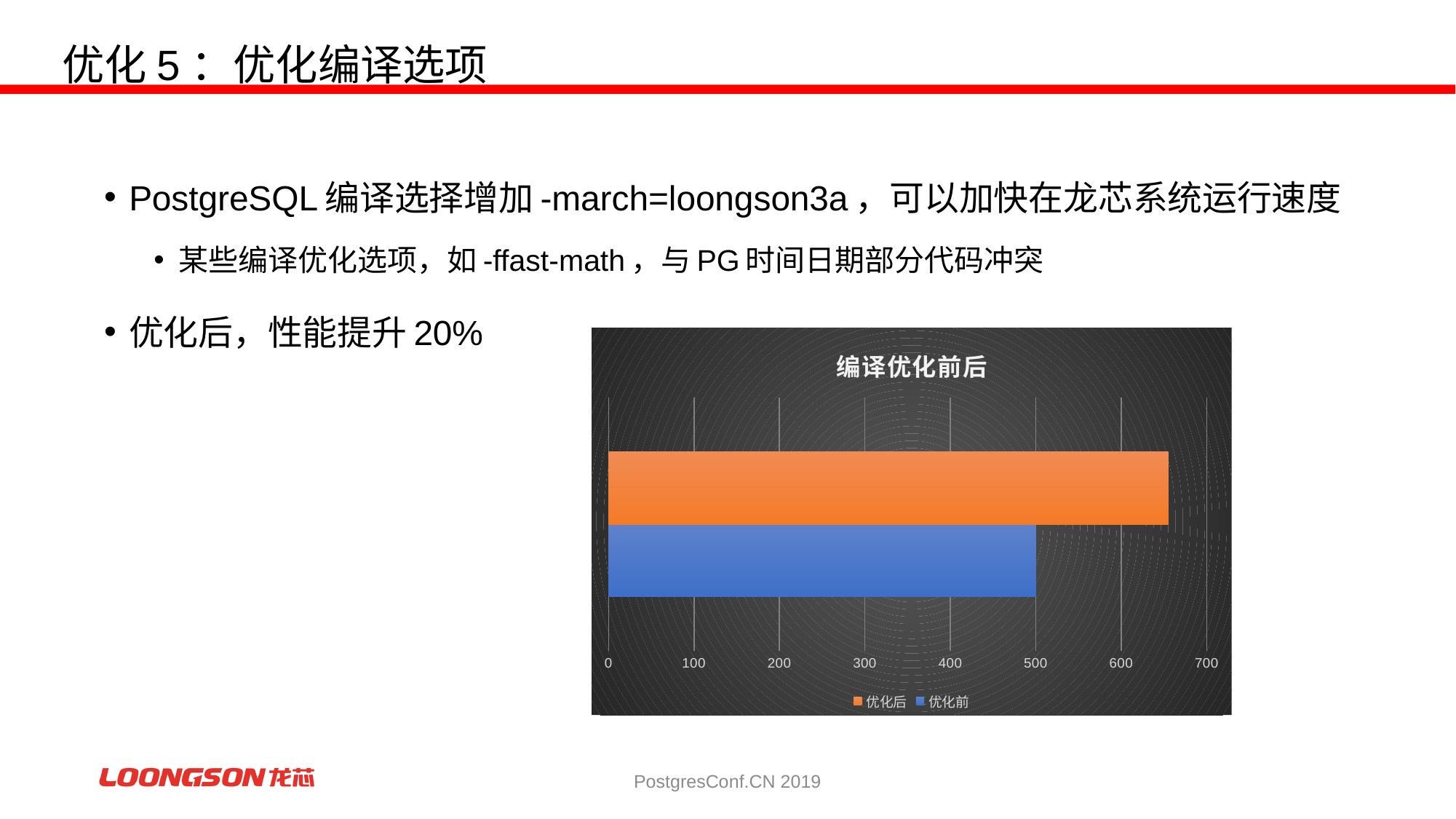

# 优化5：优化编译选项
PostgreSQL编译选择增加-march=loongson3a，可以加快在龙芯系统运行速度
某些编译优化选项，如-ffast-math，与PG时间日期部分代码冲突
优化后，性能提升20%

### Chart: 编译优化前后

| Category | 优化前 | 优化后 |
|---|---|---|
PostgresConf.CN 2019
15